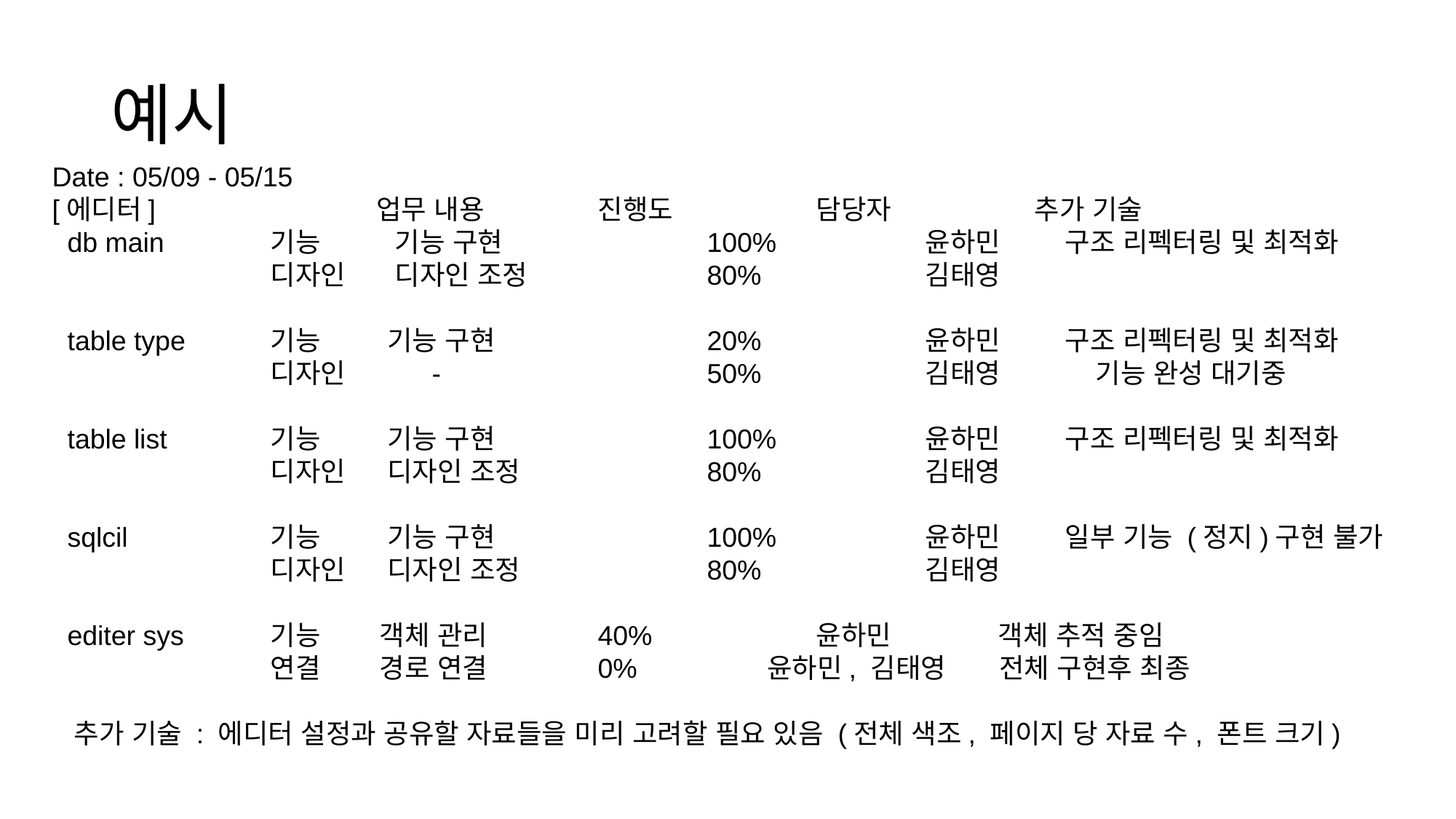

# 예시
Date : 05/09 - 05/15
[에디터]		             업무 내용		진행도		담당자		추가 기술
  db main  	기능	  기능 구현		100%		윤하민 	    구조 리펙터링 및 최적화
		디자인	  디자인 조정 		80%		김태영

  table type 	기능	 기능 구현		20%		윤하민 	    구조 리펙터링 및 최적화
		디자인	      -			50%		김태영	        기능 완성 대기중

  table list	기능	 기능 구현		100%		윤하민 	    구조 리펙터링 및 최적화
		디자인	 디자인 조정 		80%		김태영

  sqlcil		기능	 기능 구현		100%		윤하민 	    일부 기능 (정지)구현 불가
		디자인	 디자인 조정 		80%		김태영

  editer sys	기능	객체 관리		40%		윤하민              객체 추적 중임
		연결	경로 연결		0%	       윤하민, 김태영       전체 구현후 최종

  추가 기술 : 에디터 설정과 공유할 자료들을 미리 고려할 필요 있음 (전체 색조, 페이지 당 자료 수, 폰트 크기)